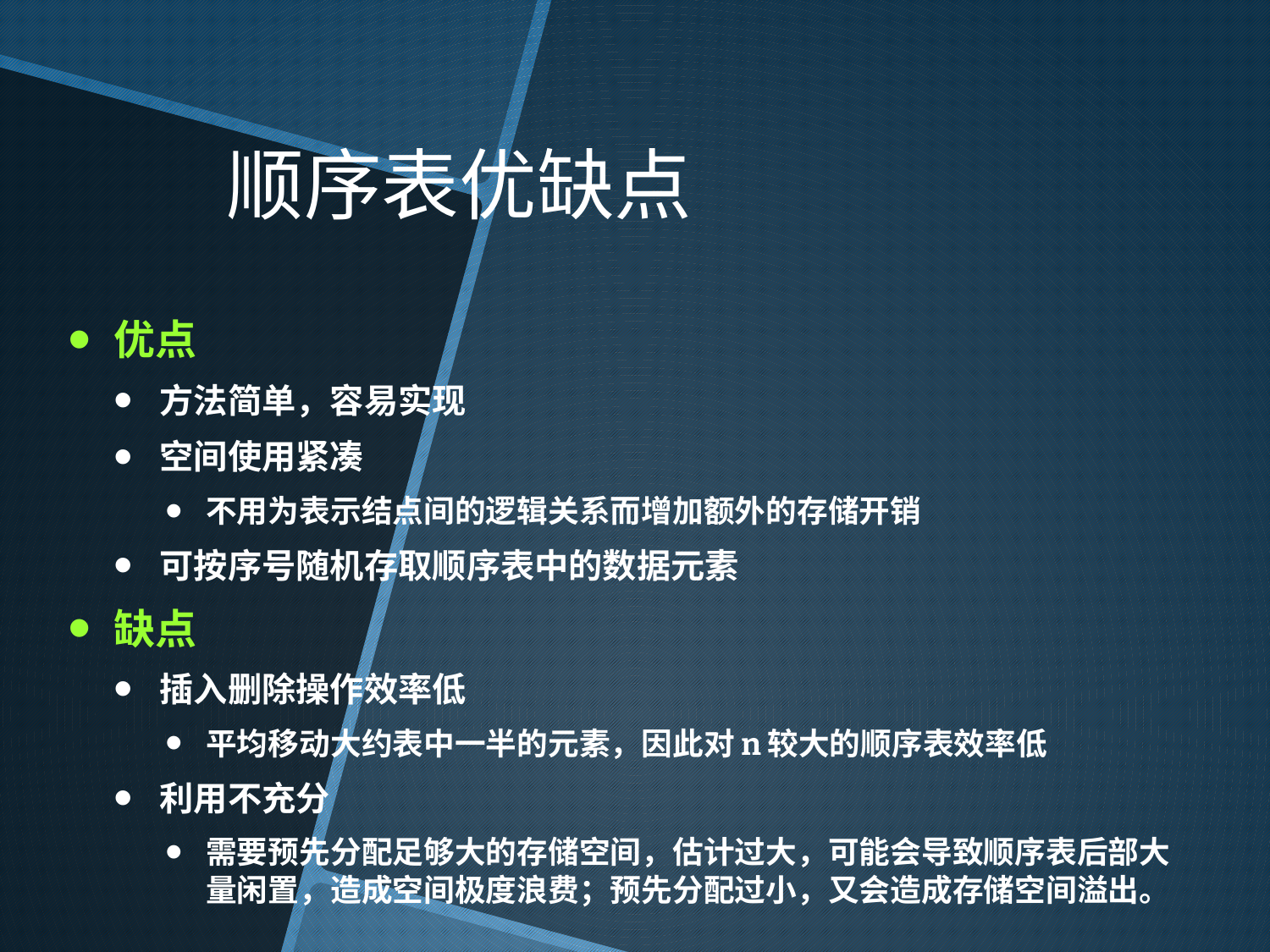

# 顺序表优缺点
优点
方法简单，容易实现
空间使用紧凑
不用为表示结点间的逻辑关系而增加额外的存储开销
可按序号随机存取顺序表中的数据元素
缺点
插入删除操作效率低
平均移动大约表中一半的元素，因此对n较大的顺序表效率低
利用不充分
需要预先分配足够大的存储空间，估计过大，可能会导致顺序表后部大量闲置，造成空间极度浪费；预先分配过小，又会造成存储空间溢出。